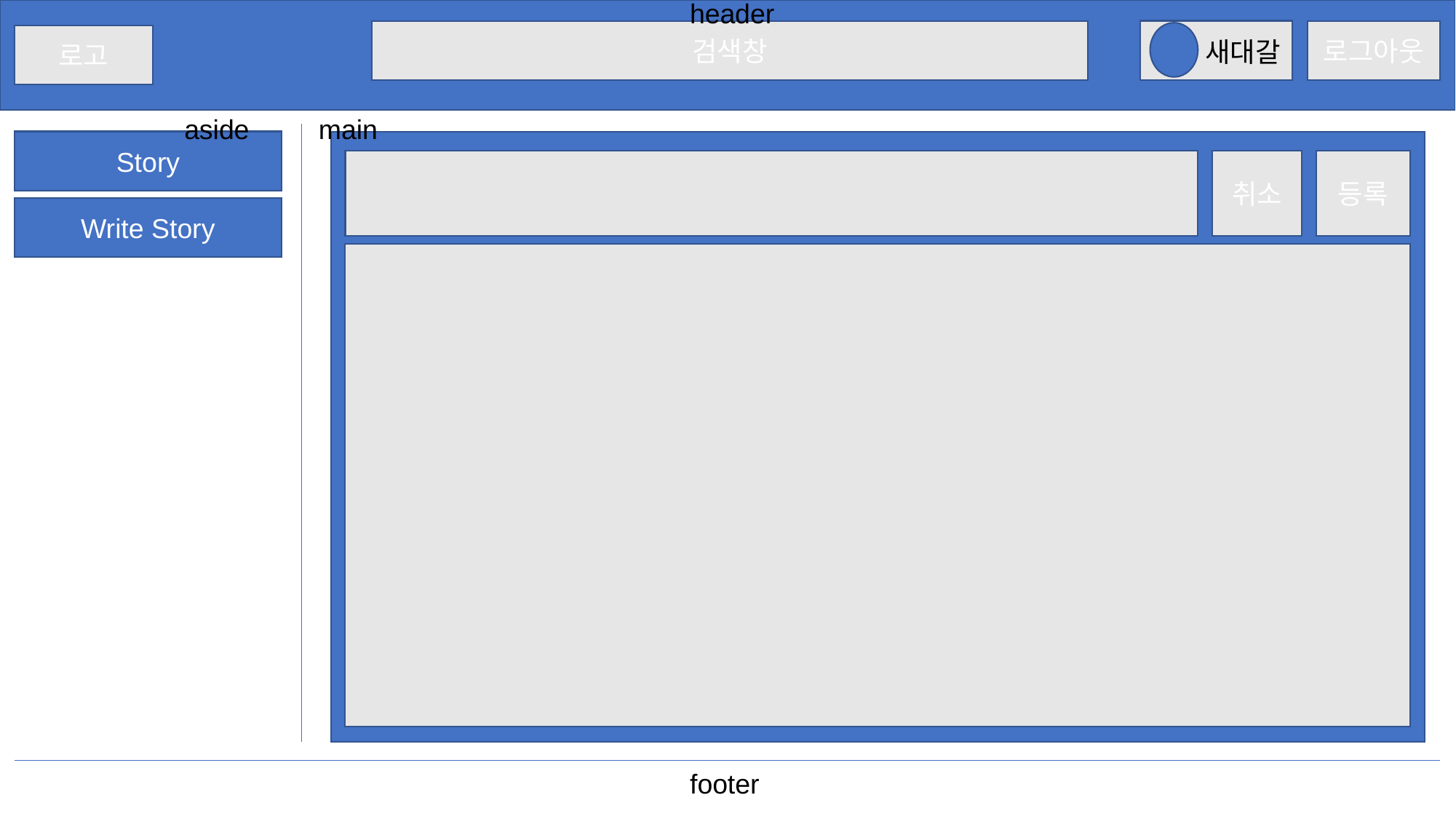

header

검색창
로그아웃

로고
새대갈
aside
main
Story

취소
등록
Write Story

footer